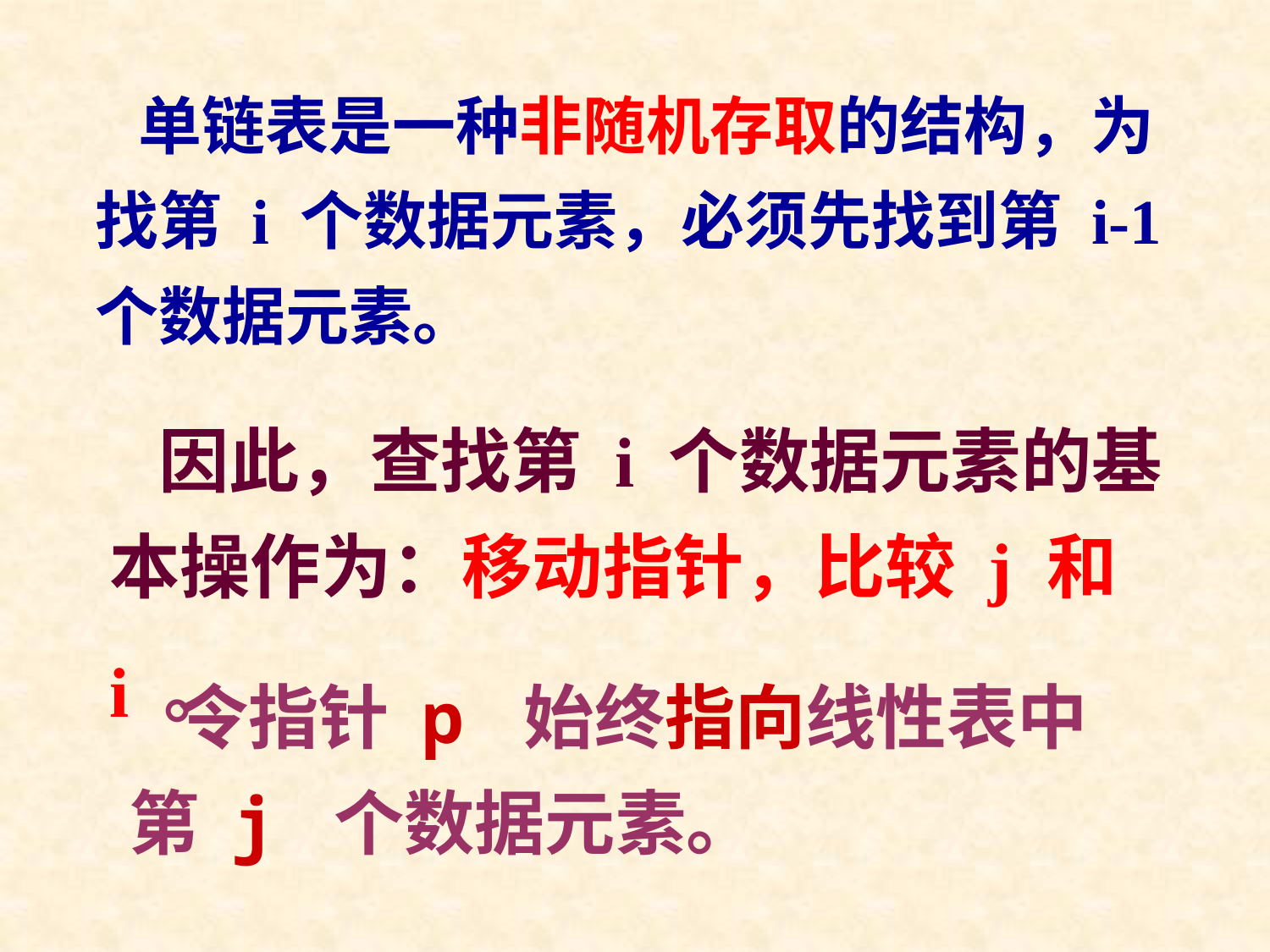

单链表是一种非随机存取的结构，为找第 i 个数据元素，必须先找到第 i-1 个数据元素。
  因此，查找第 i 个数据元素的基本操作为：移动指针，比较 j 和 i 。
  令指针 p 始终指向线性表中第 j 个数据元素。